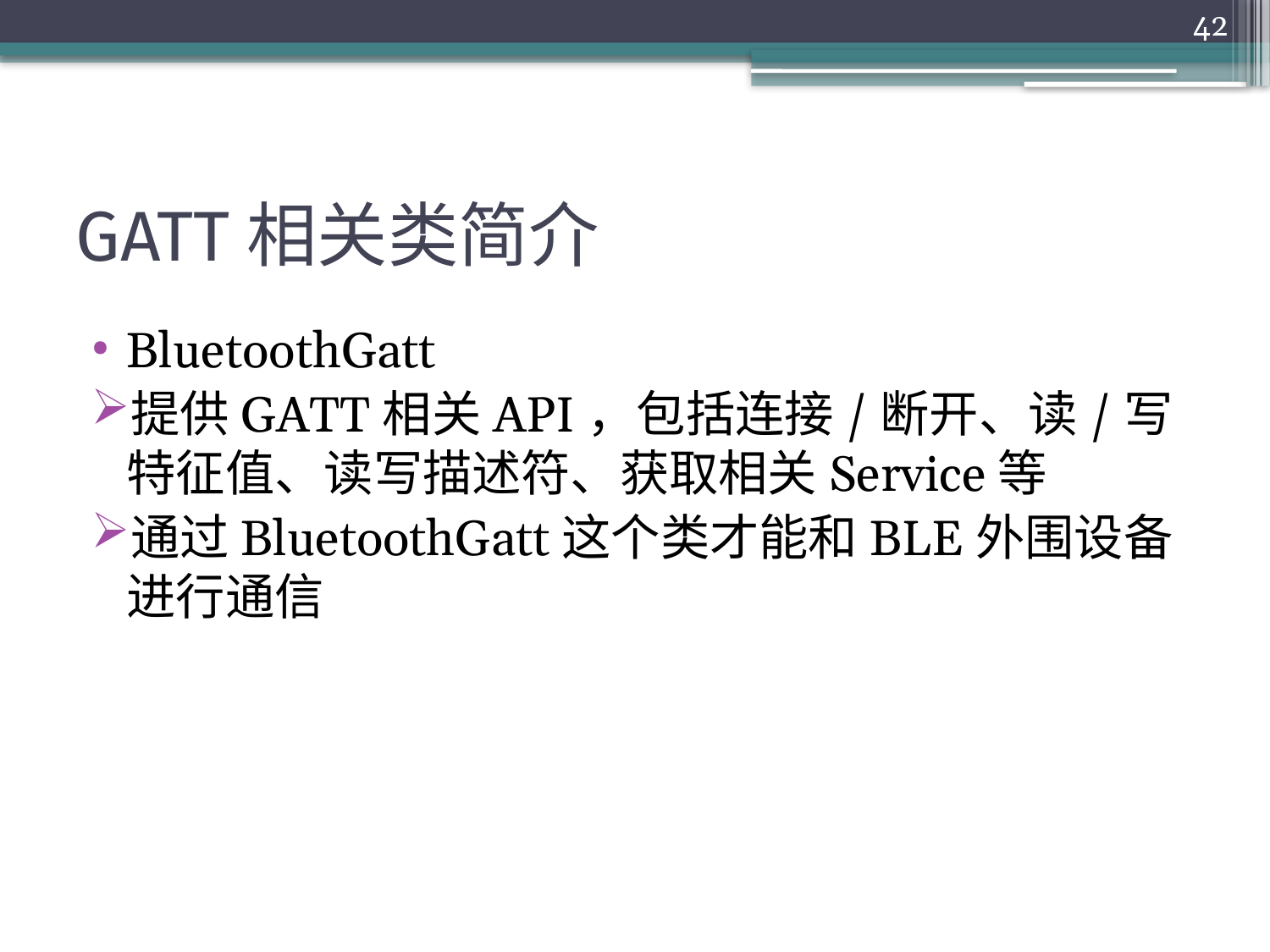

42
# GATT相关类简介
BluetoothGatt
提供GATT相关API，包括连接/断开、读/写特征值、读写描述符、获取相关Service等
通过BluetoothGatt这个类才能和BLE外围设备进行通信